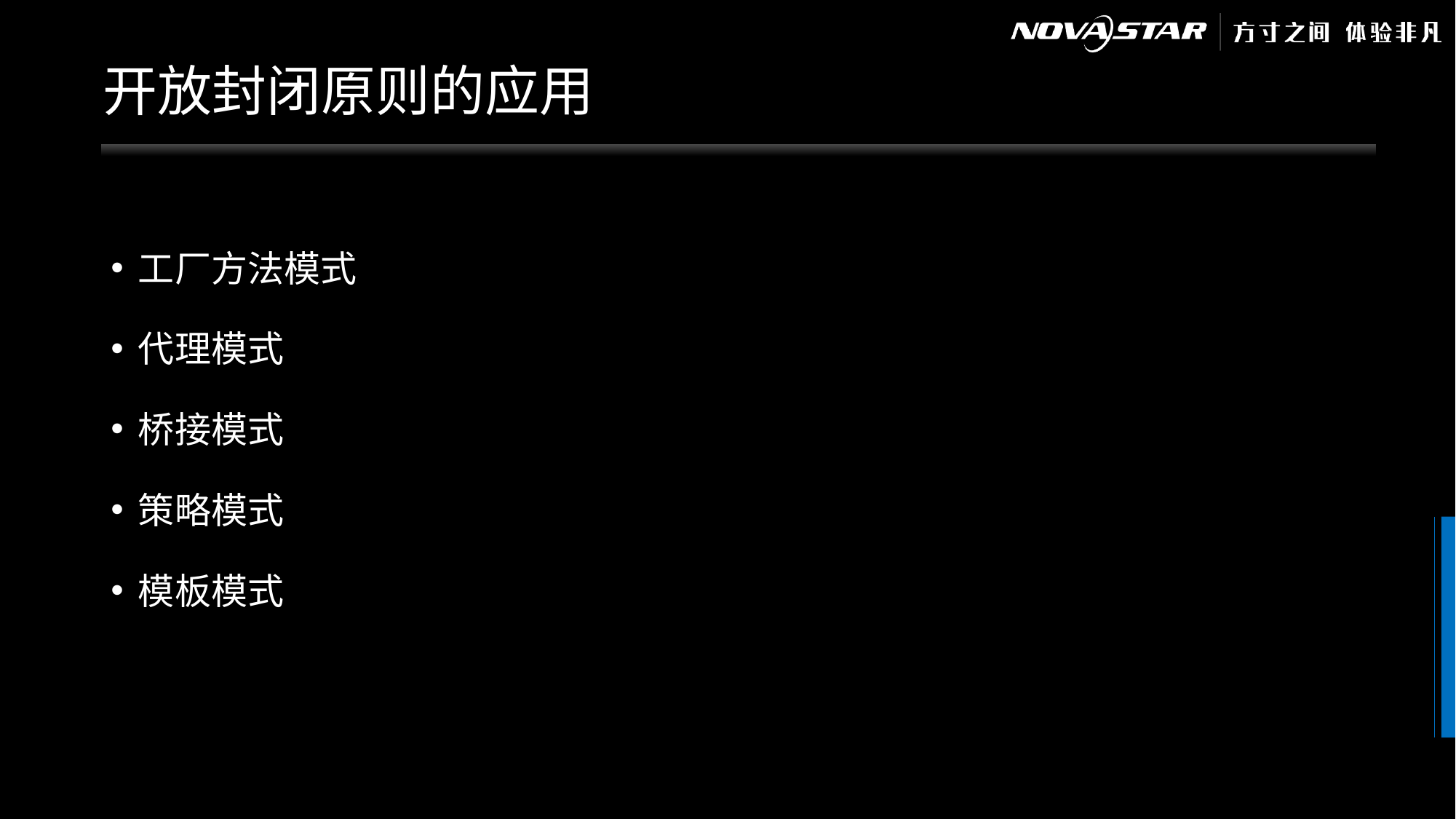

# 开放封闭原则的应用

工厂方法模式
代理模式
桥接模式
策略模式
模板模式